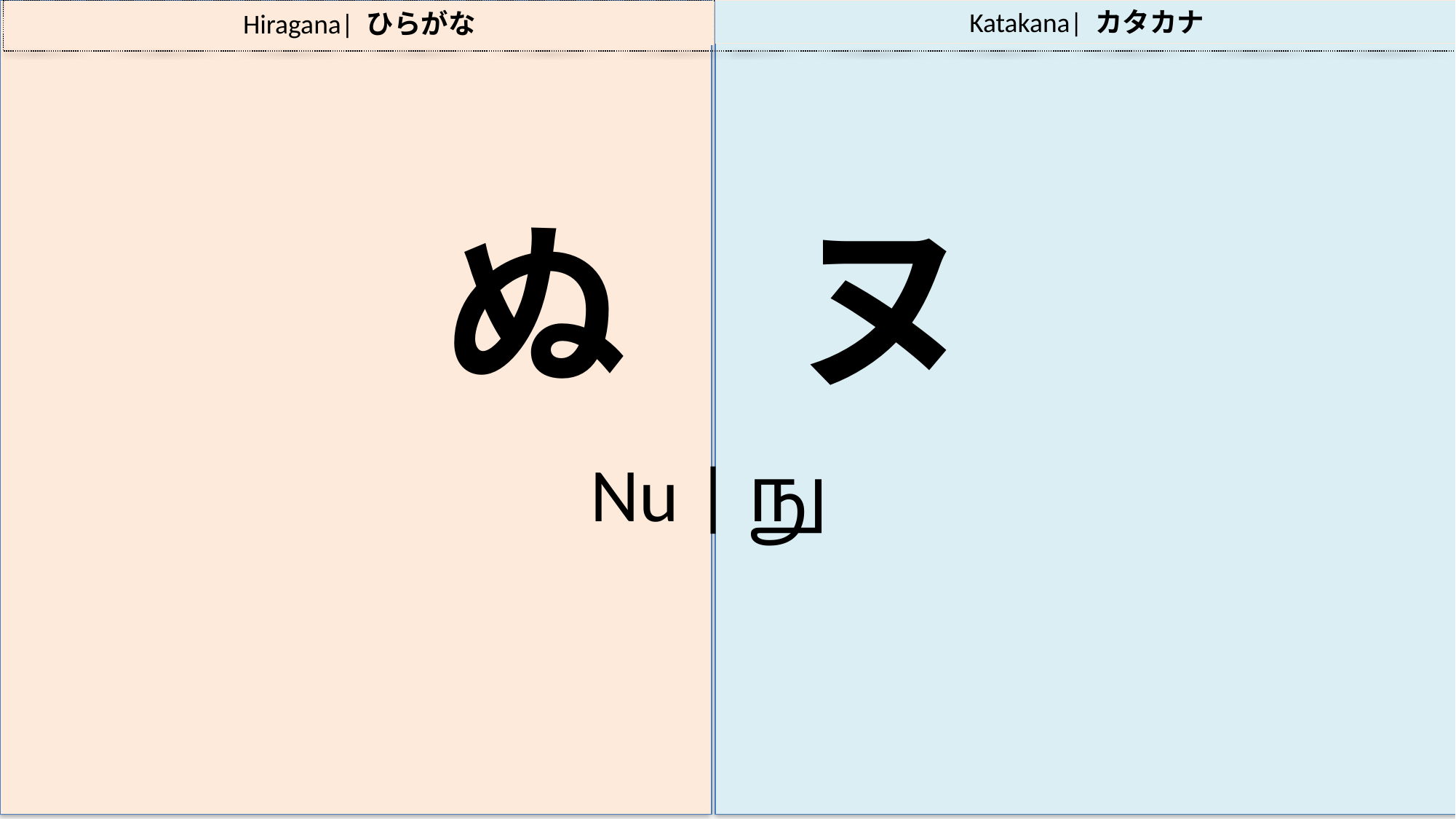

Katakana| カタカナ

Hiragana| ひらがな
ぬ    ヌ
Nu | நு